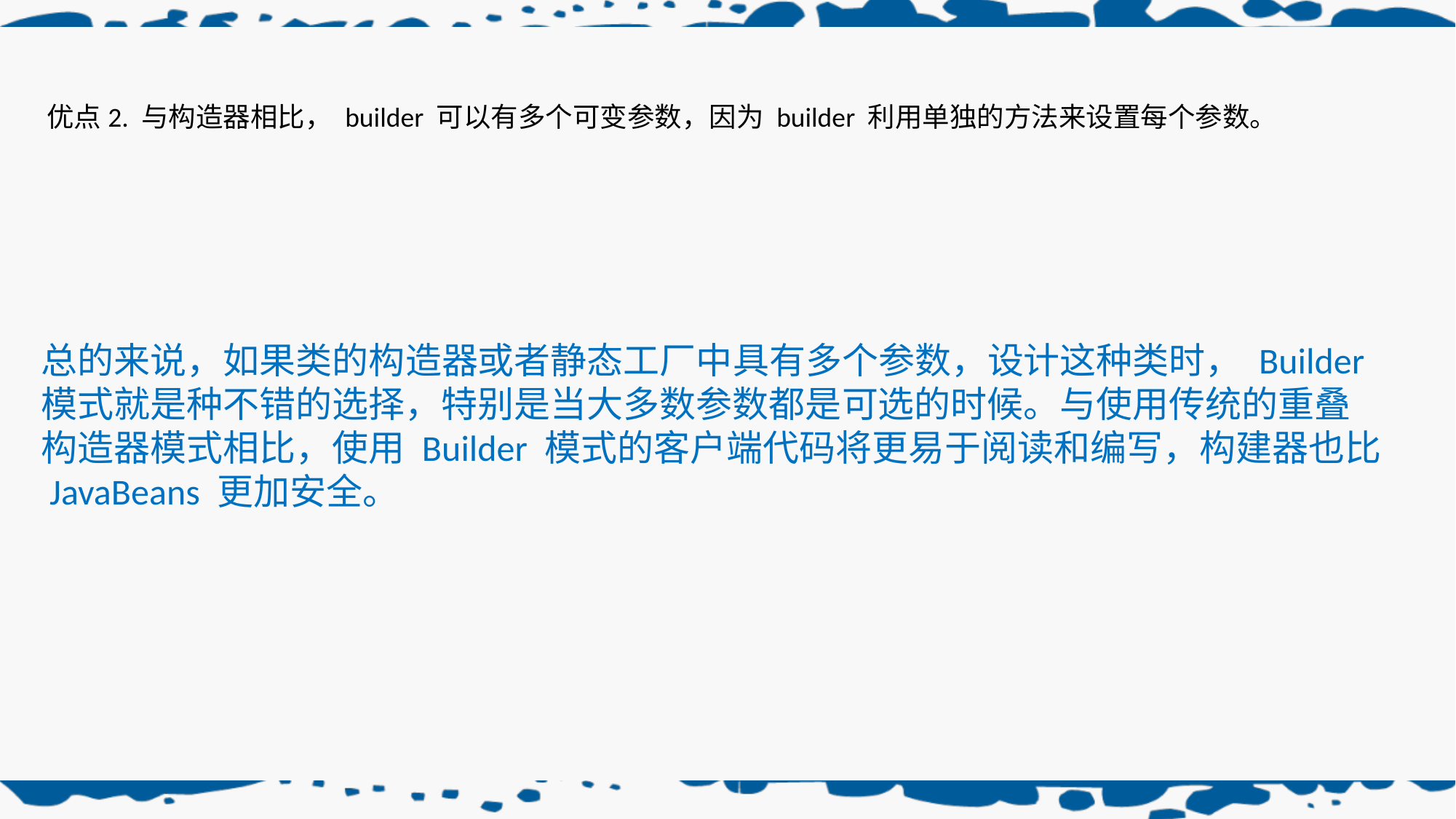

优点2. 与构造器相比， builder 可以有多个可变参数，因为 builder 利用单独的方法来设置每个参数。

总的来说，如果类的构造器或者静态工厂中具有多个参数，设计这种类时， Builder
模式就是种不错的选择，特别是当大多数参数都是可选的时候。与使用传统的重叠
构造器模式相比，使用 Builder 模式的客户端代码将更易于阅读和编写，构建器也比
 JavaBeans 更加安全。